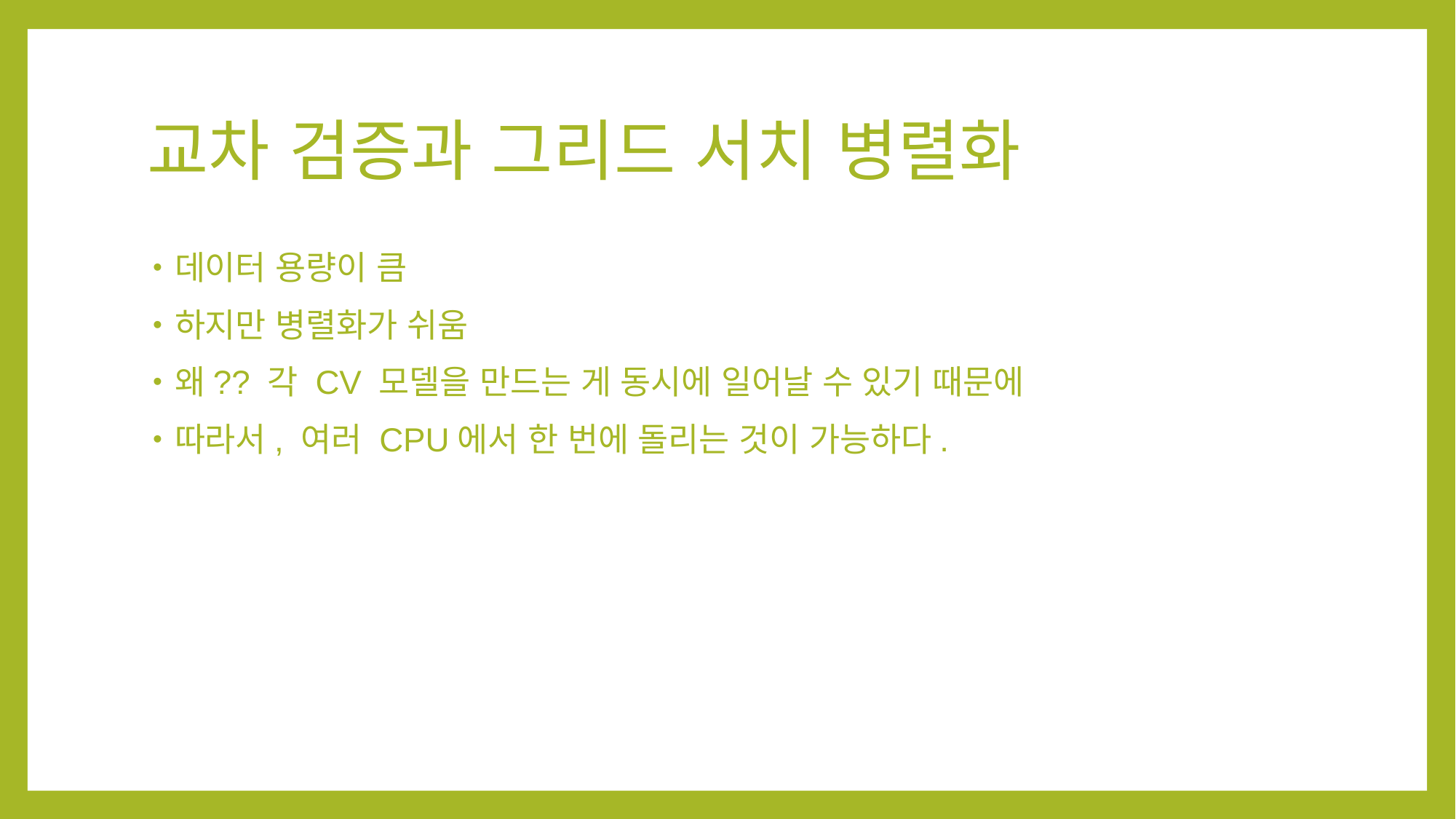

# 교차 검증과 그리드 서치 병렬화
데이터 용량이 큼
하지만 병렬화가 쉬움
왜?? 각 CV 모델을 만드는 게 동시에 일어날 수 있기 때문에
따라서, 여러 CPU에서 한 번에 돌리는 것이 가능하다.